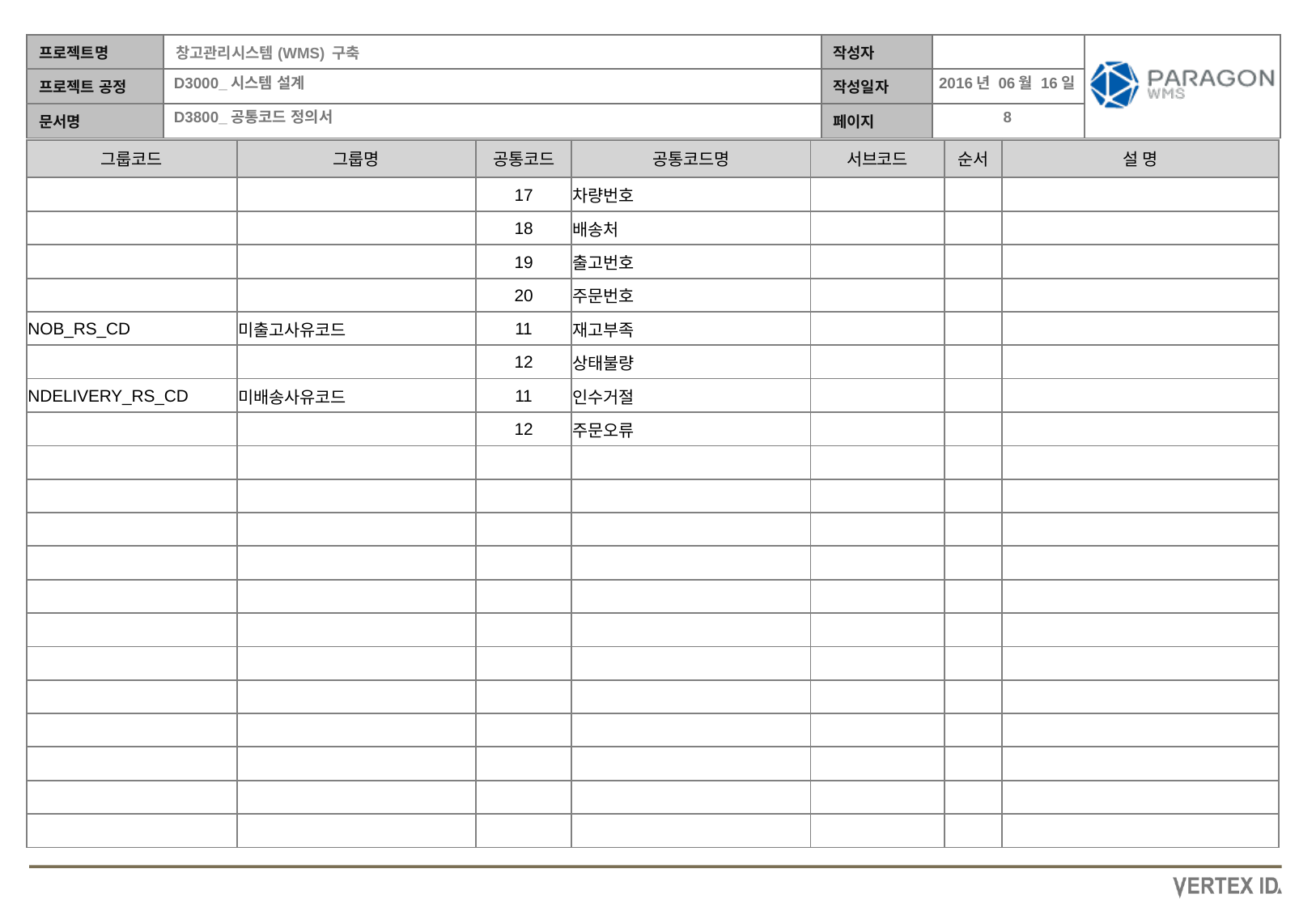

2016년 06월 16일
| 그룹코드 | 그룹명 | 공통코드 | 공통코드명 | 서브코드 | 순서 | 설 명 |
| --- | --- | --- | --- | --- | --- | --- |
|  |  | 17 | 차량번호 |  |  |  |
| --- | --- | --- | --- | --- | --- | --- |
|  |  | 18 | 배송처 |  |  |  |
|  |  | 19 | 출고번호 |  |  |  |
|  |  | 20 | 주문번호 |  |  |  |
| NOB\_RS\_CD | 미출고사유코드 | 11 | 재고부족 |  |  |  |
|  |  | 12 | 상태불량 |  |  |  |
| NDELIVERY\_RS\_CD | 미배송사유코드 | 11 | 인수거절 |  |  |  |
|  |  | 12 | 주문오류 |  |  |  |
|  |  |  |  |  |  |  |
|  |  |  |  |  |  |  |
|  |  |  |  |  |  |  |
|  |  |  |  |  |  |  |
|  |  |  |  |  |  |  |
|  |  |  |  |  |  |  |
|  |  |  |  |  |  |  |
|  |  |  |  |  |  |  |
|  |  |  |  |  |  |  |
|  |  |  |  |  |  |  |
|  |  |  |  |  |  |  |
|  |  |  |  |  |  |  |